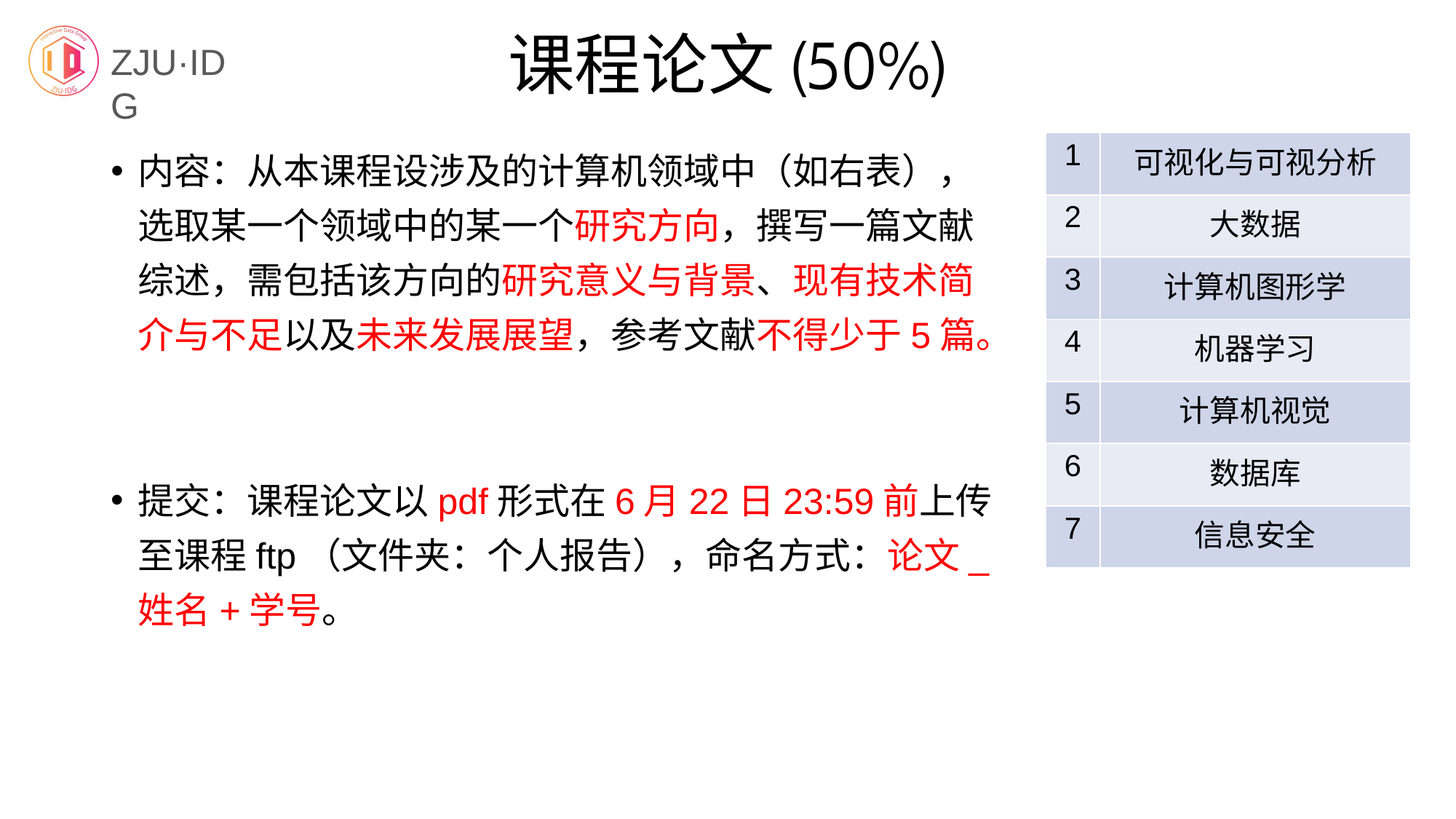

# 课程论文(50%)
内容：从本课程设涉及的计算机领域中（如右表），选取某一个领域中的某一个研究方向，撰写一篇文献综述，需包括该方向的研究意义与背景、现有技术简介与不足以及未来发展展望，参考文献不得少于5篇。
| 1 | 可视化与可视分析 |
| --- | --- |
| 2 | 大数据 |
| 3 | 计算机图形学 |
| 4 | 机器学习 |
| 5 | 计算机视觉 |
| 6 | 数据库 |
| 7 | 信息安全 |
提交：课程论文以pdf形式在6月22日23:59前上传至课程ftp（文件夹：个人报告），命名方式：论文_姓名+学号。